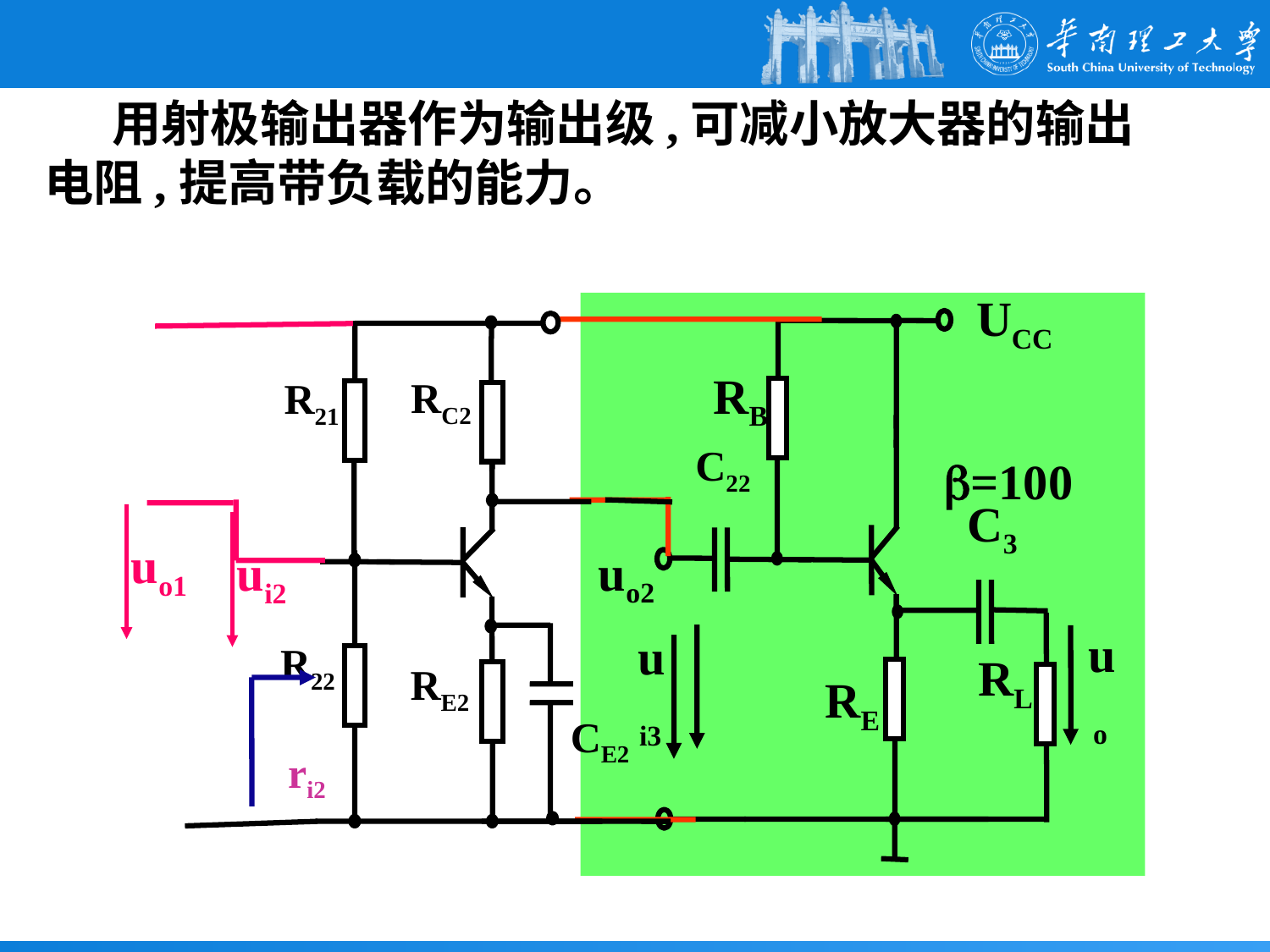

用射极输出器作为输出级,可减小放大器的输出电阻,提高带负载的能力。
UCC

RB

C3

ui3

uo

RL

RE

RC2
R21

C12

C22
β=100
C21

uo1

ui2

uo2

RL

R22

uo
RE2

ri2

CE1
CE2